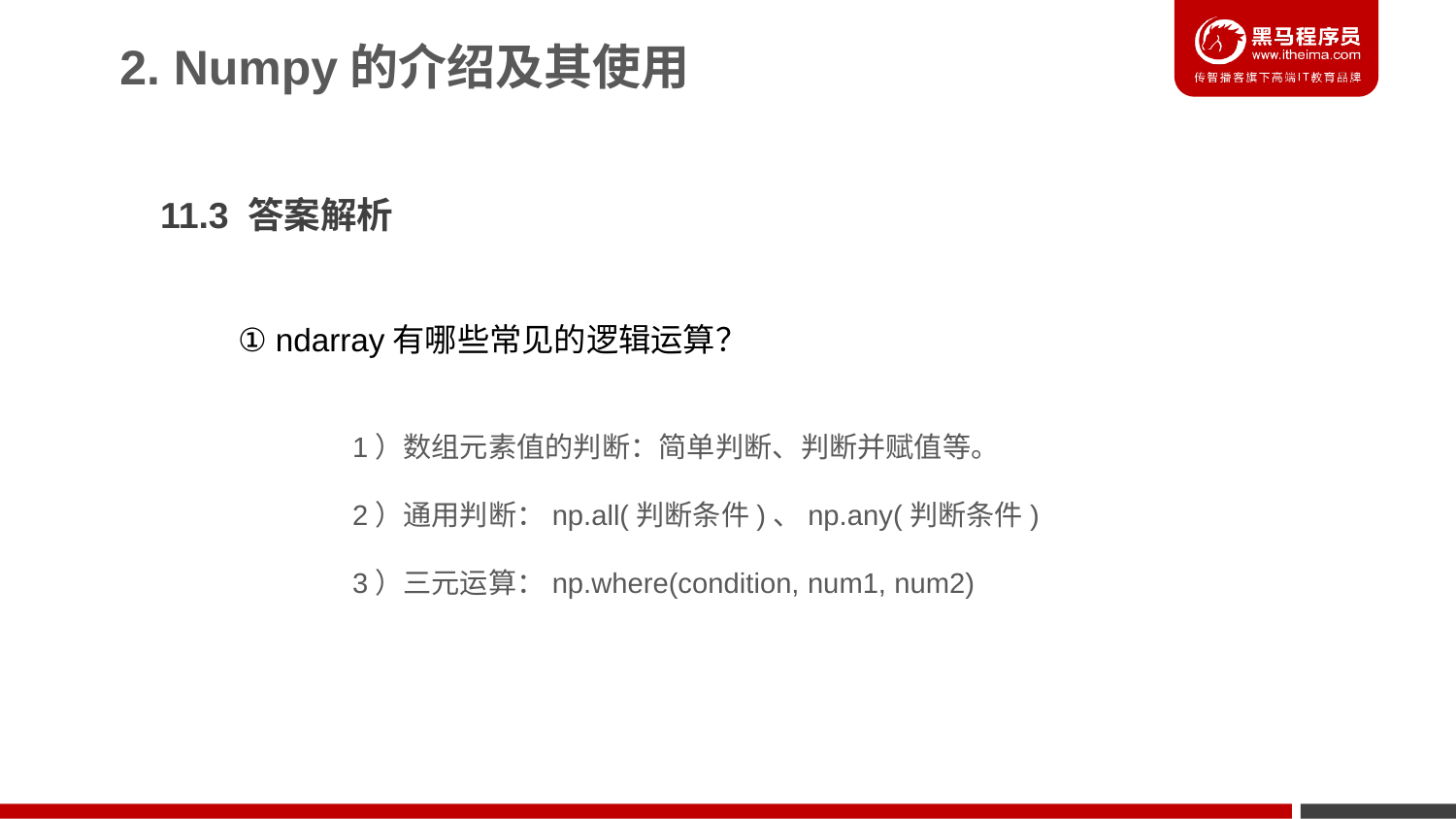

2. Numpy的介绍及其使用
11.3 答案解析
① ndarray有哪些常见的逻辑运算？
1）数组元素值的判断：简单判断、判断并赋值等。

2）通用判断：np.all(判断条件)、np.any(判断条件)

3）三元运算：np.where(condition, num1, num2)